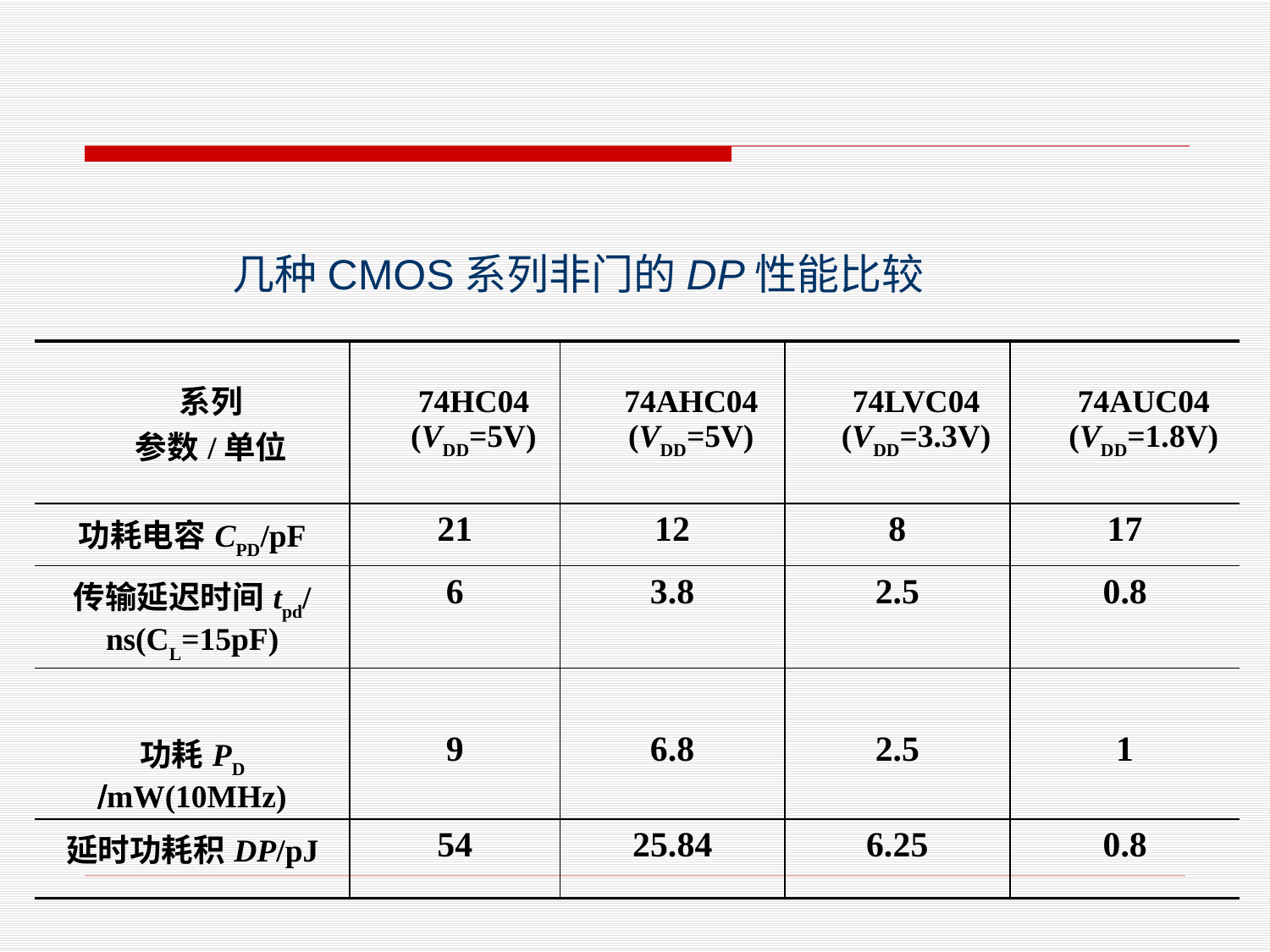

几种CMOS系列非门的DP性能比较

| 系列 参数/单位 | 74HC04 (VDD=5V) | 74AHC04 (VDD=5V) | 74LVC04 (VDD=3.3V) | 74AUC04 (VDD=1.8V) |
| --- | --- | --- | --- | --- |
| 功耗电容CPD/pF | 21 | 12 | 8 | 17 |
| 传输延迟时间tpd/ns(CL=15pF) | 6 | 3.8 | 2.5 | 0.8 |
|  |  |  |  |  |
| 功耗PD /mW(10MHz) | 9 | 6.8 | 2.5 | 1 |
| 延时功耗积DP/pJ | 54 | 25.84 | 6.25 | 0.8 |